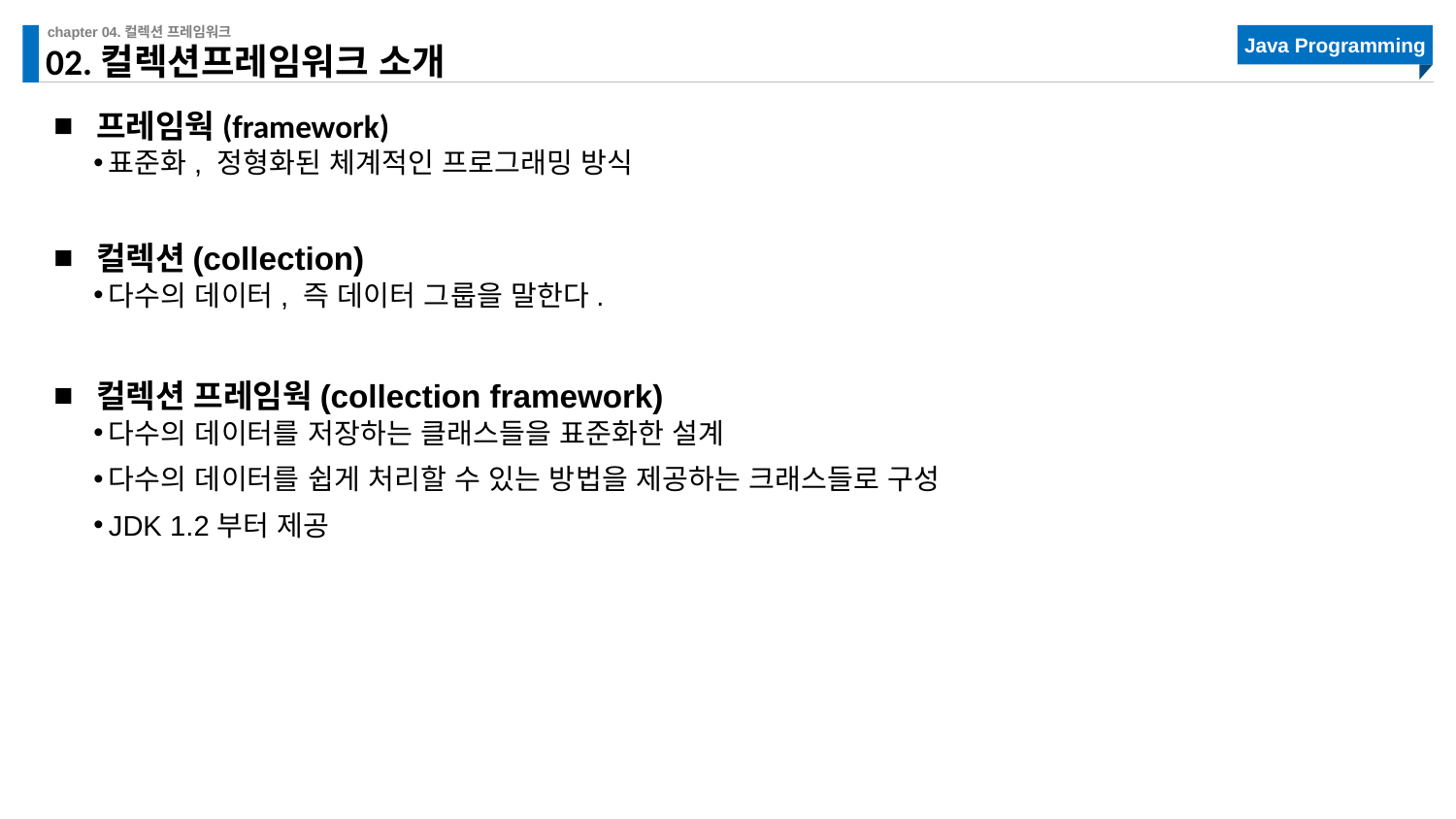

# 02.컬렉션프레임워크 소개
프레임웍(framework)
표준화, 정형화된 체계적인 프로그래밍 방식
컬렉션(collection)
다수의 데이터, 즉 데이터 그룹을 말한다.
컬렉션 프레임웍(collection framework)
다수의 데이터를 저장하는 클래스들을 표준화한 설계
다수의 데이터를 쉽게 처리할 수 있는 방법을 제공하는 크래스들로 구성
JDK 1.2부터 제공